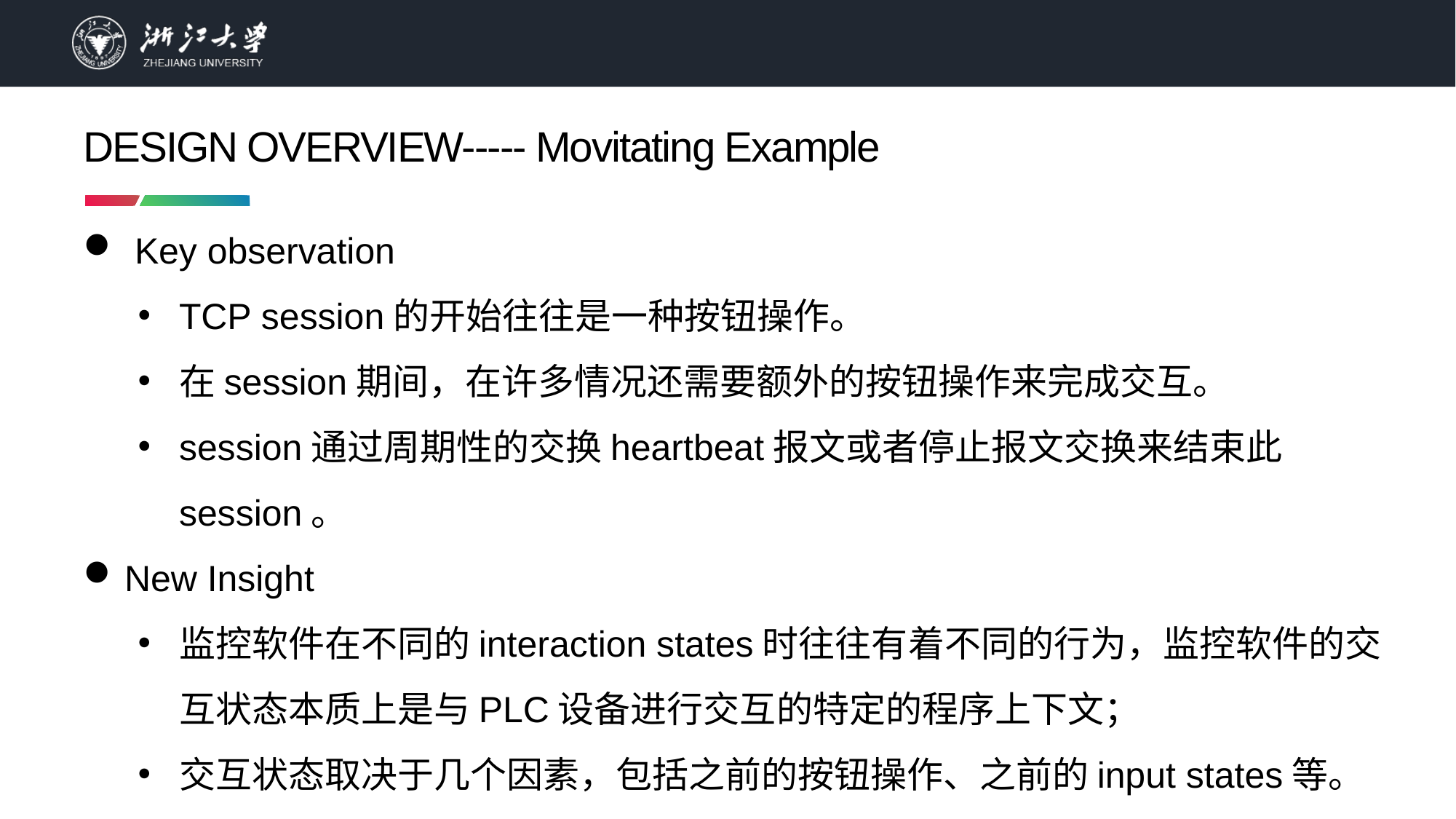

# DESIGN OVERVIEW----- Movitating Example
 Key observation
TCP session的开始往往是一种按钮操作。
在session期间，在许多情况还需要额外的按钮操作来完成交互。
session通过周期性的交换heartbeat报文或者停止报文交换来结束此session。
New Insight
监控软件在不同的interaction states时往往有着不同的行为，监控软件的交互状态本质上是与PLC设备进行交互的特定的程序上下文；
交互状态取决于几个因素，包括之前的按钮操作、之前的input states等。
监控软件的实现与GUI接口是高度耦合的。
19